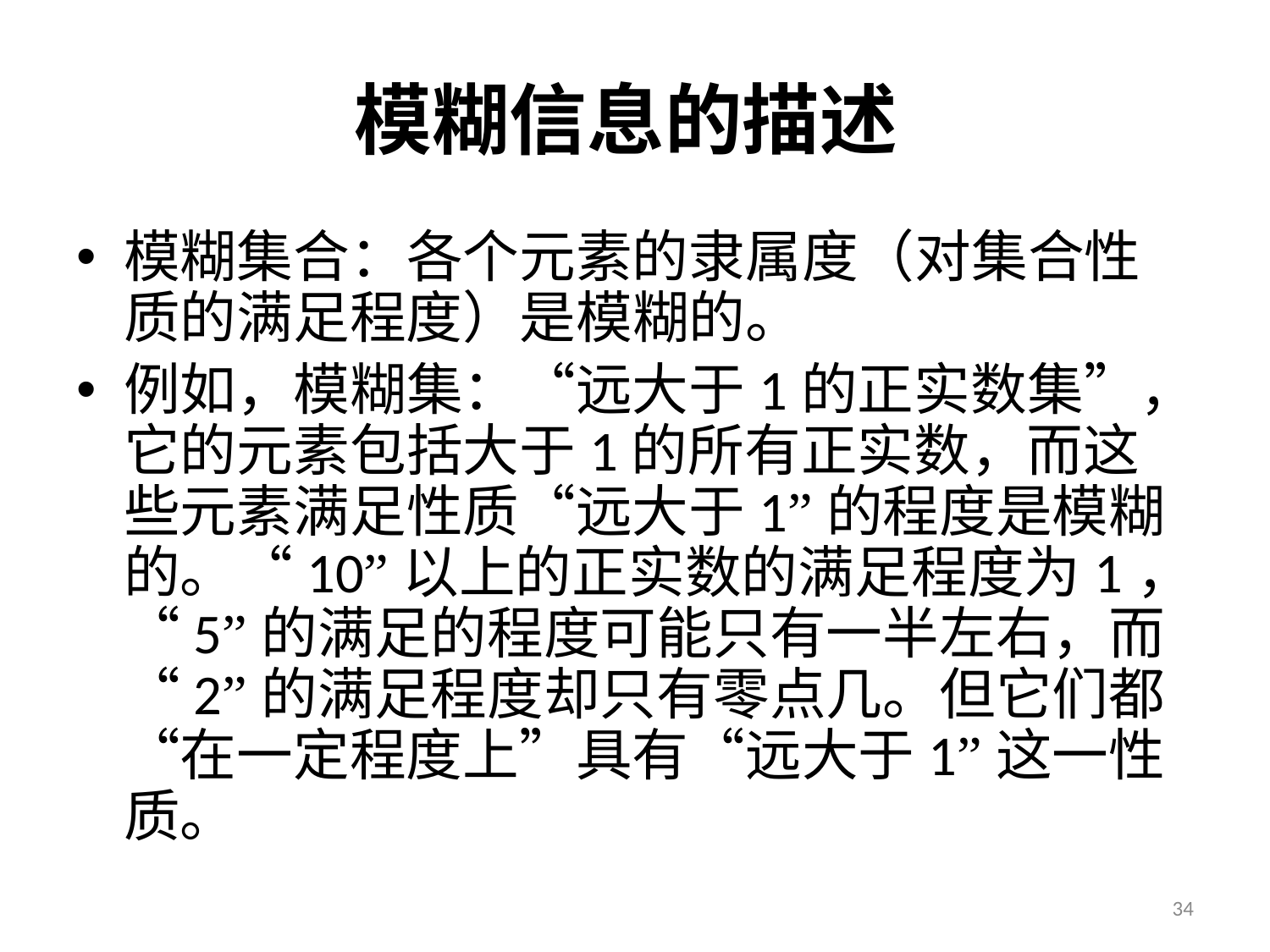

# 模糊信息的描述
模糊集合：各个元素的隶属度（对集合性质的满足程度）是模糊的。
例如，模糊集：“远大于1的正实数集”，它的元素包括大于1的所有正实数，而这些元素满足性质“远大于1”的程度是模糊的。“10”以上的正实数的满足程度为1，“5”的满足的程度可能只有一半左右，而“2”的满足程度却只有零点几。但它们都“在一定程度上”具有“远大于1”这一性质。
34